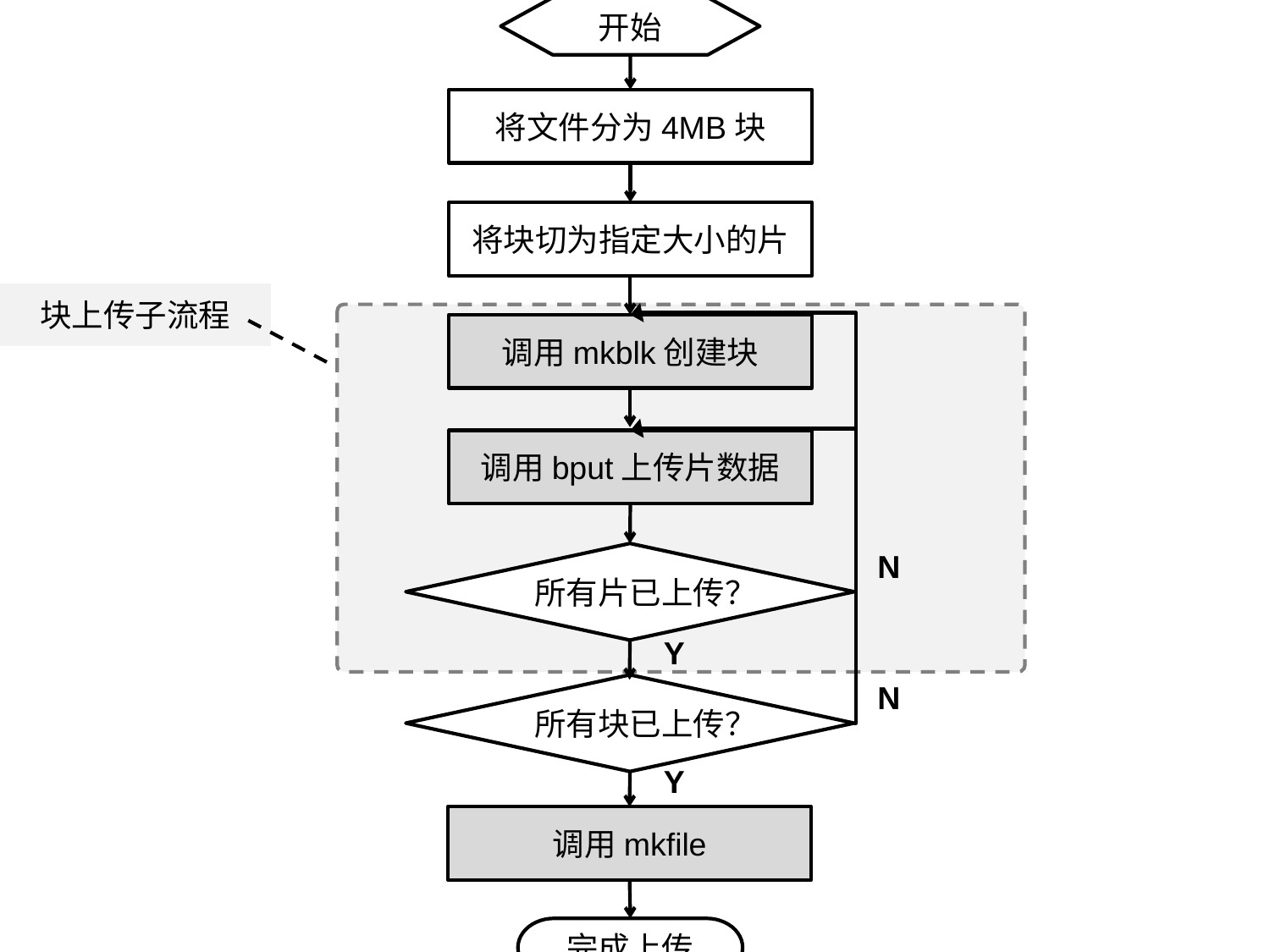

开始
将文件分为4MB块
将块切为指定大小的片
块上传子流程

调用mkblk创建块
调用bput上传片数据
N
所有片已上传？
Y
N
所有块已上传？
Y
调用mkfile
完成上传